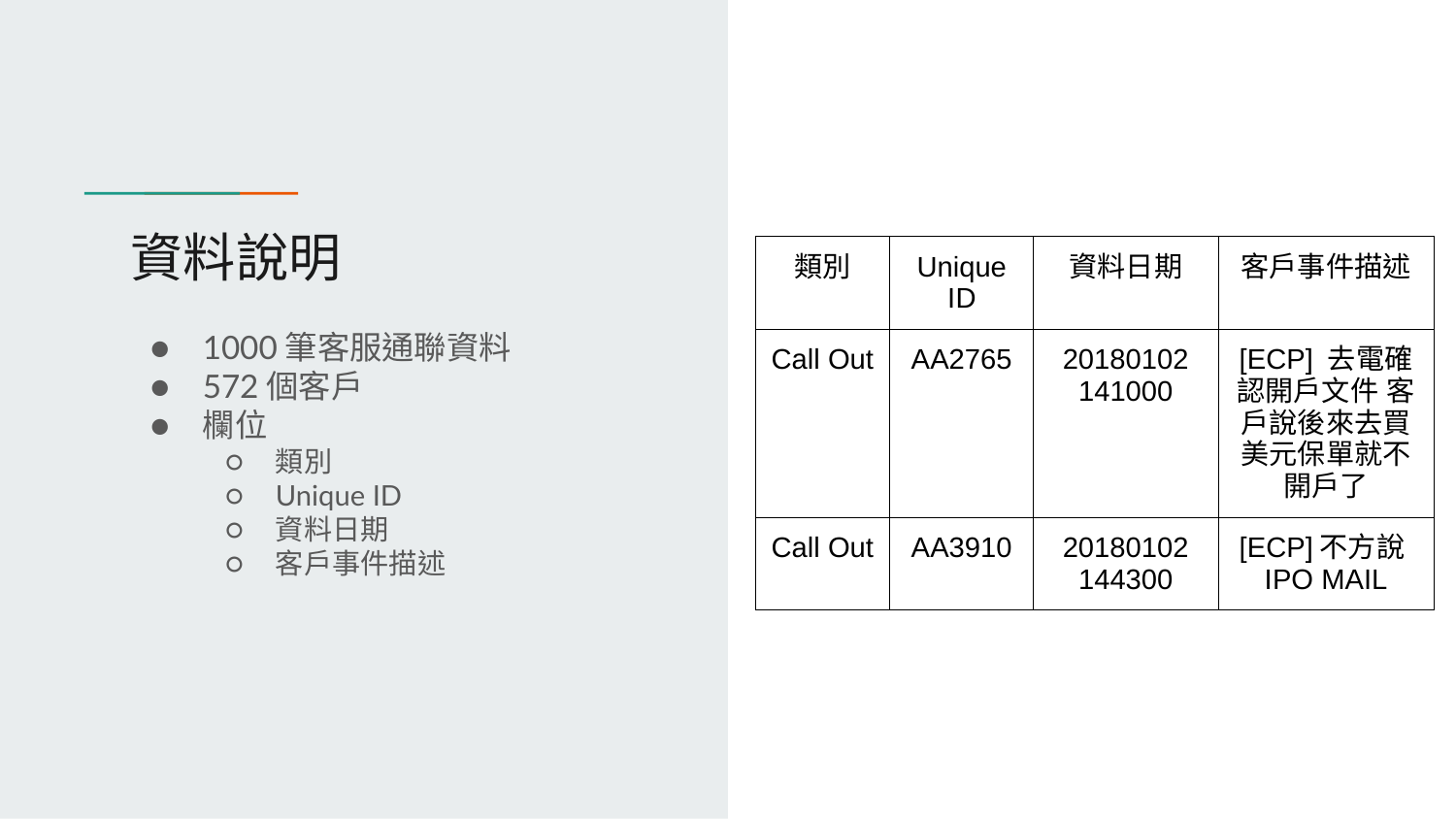

# 資料說明
| 類別 | Unique ID | 資料日期 | 客戶事件描述 |
| --- | --- | --- | --- |
| Call Out | AA2765 | 20180102 141000 | [ECP] 去電確認開戶文件 客戶說後來去買美元保單就不開戶了 |
| Call Out | AA3910 | 20180102 144300 | [ECP]不方說 IPO MAIL |
1000筆客服通聯資料
572個客戶
欄位
類別
Unique ID
資料日期
客戶事件描述